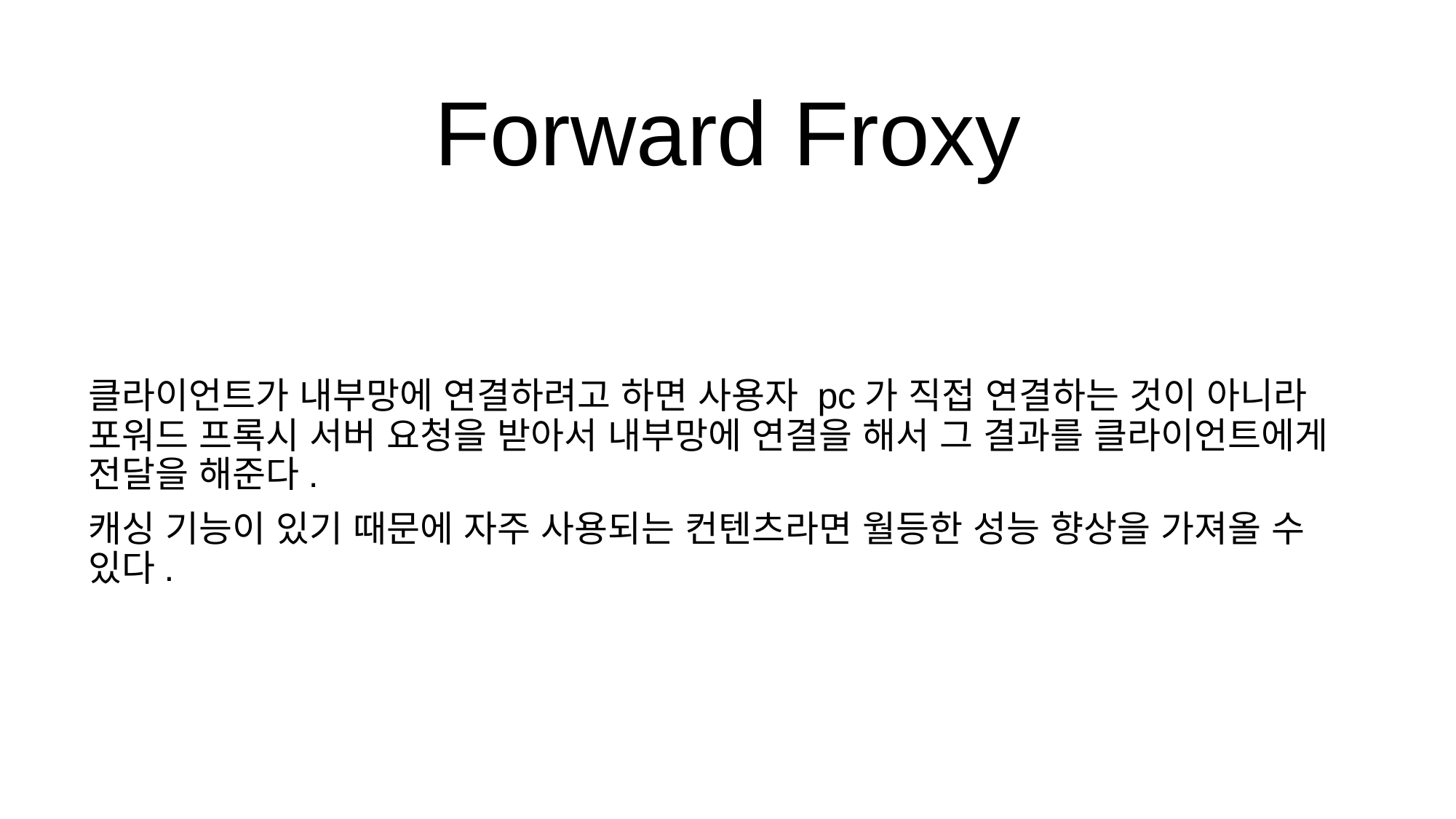

# Forward Froxy
클라이언트가 내부망에 연결하려고 하면 사용자 pc가 직접 연결하는 것이 아니라 포워드 프록시 서버 요청을 받아서 내부망에 연결을 해서 그 결과를 클라이언트에게 전달을 해준다.
캐싱 기능이 있기 때문에 자주 사용되는 컨텐츠라면 월등한 성능 향상을 가져올 수 있다.